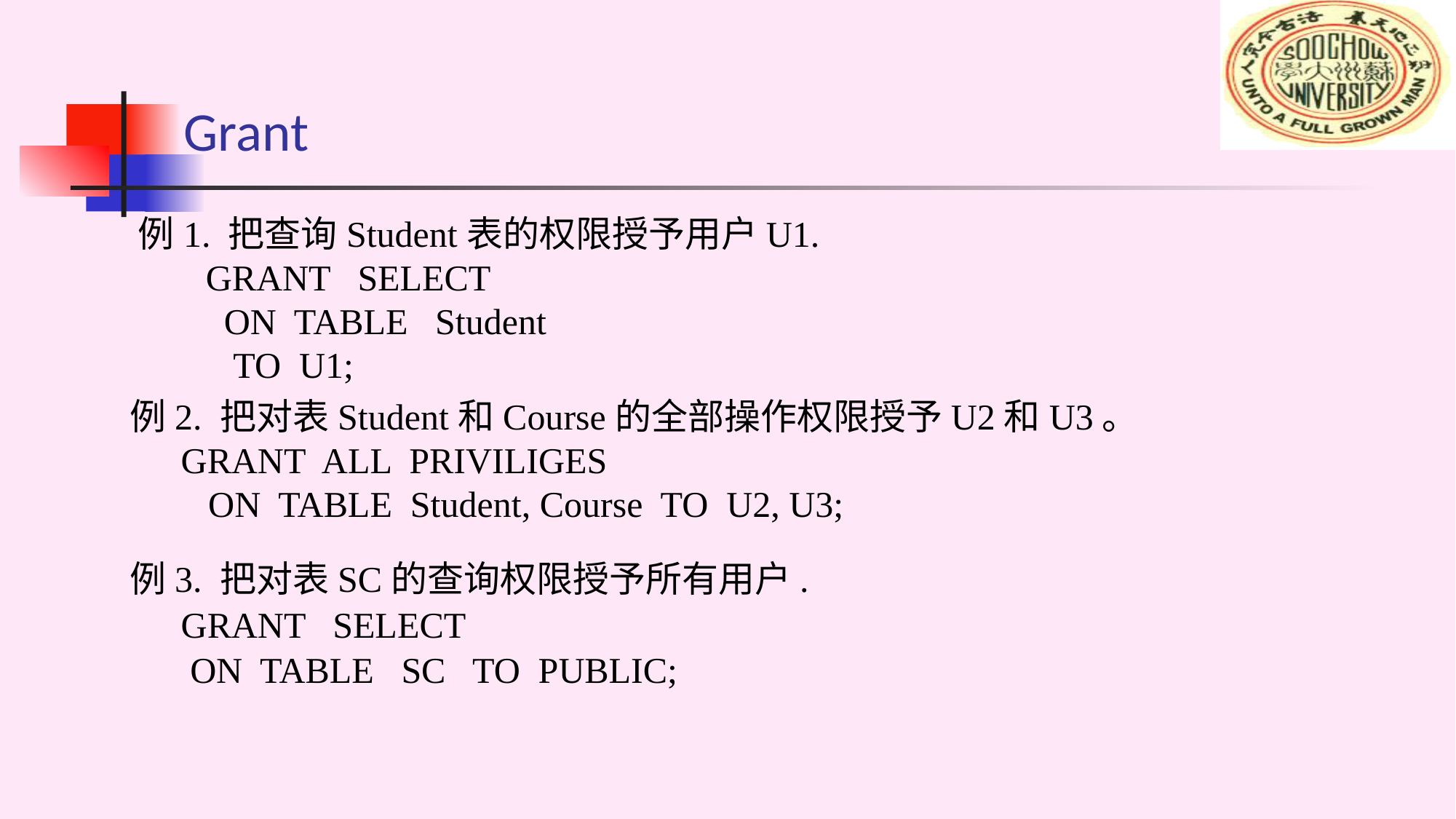

Grant
    例1. 把查询Student表的权限授予用户U1.
            GRANT   SELECT
              ON  TABLE   Student
               TO  U1;
      例2. 把对表Student和Course的全部操作权限授予U2和U3。
            GRANT  ALL  PRIVILIGES
               ON  TABLE  Student, Course  TO  U2, U3;
      例3. 把对表SC的查询权限授予所有用户.
            GRANT   SELECT
             ON  TABLE   SC   TO  PUBLIC;